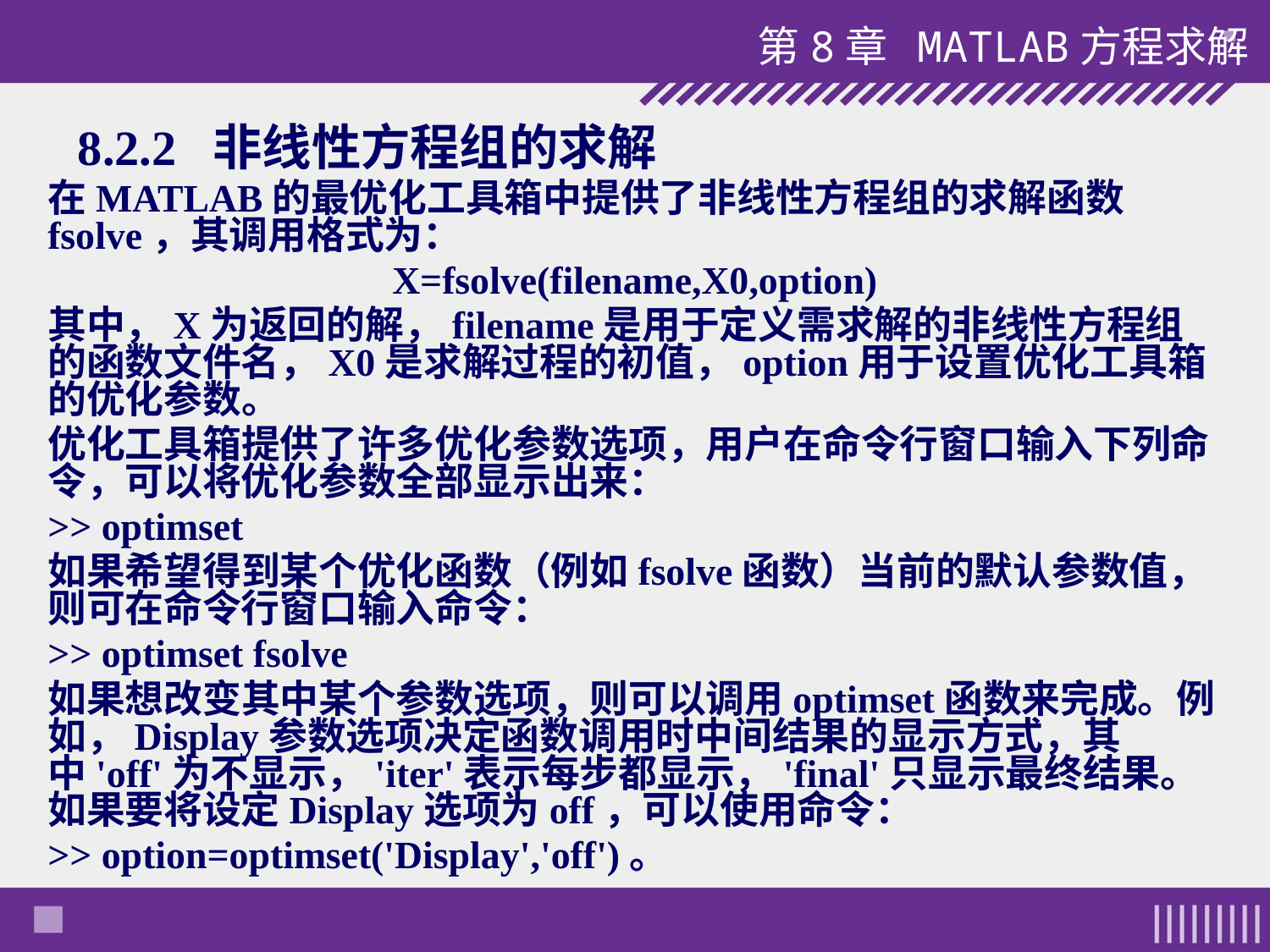

第8章  MATLAB方程求解
# 8.2.2  非线性方程组的求解
在MATLAB的最优化工具箱中提供了非线性方程组的求解函数fsolve，其调用格式为：
X=fsolve(filename,X0,option)
其中，X为返回的解，filename是用于定义需求解的非线性方程组的函数文件名，X0是求解过程的初值，option用于设置优化工具箱的优化参数。
优化工具箱提供了许多优化参数选项，用户在命令行窗口输入下列命令，可以将优化参数全部显示出来：
>> optimset
如果希望得到某个优化函数（例如fsolve函数）当前的默认参数值，则可在命令行窗口输入命令：
>> optimset fsolve
如果想改变其中某个参数选项，则可以调用optimset函数来完成。例如，Display参数选项决定函数调用时中间结果的显示方式，其中'off'为不显示，'iter'表示每步都显示，'final'只显示最终结果。如果要将设定Display选项为off，可以使用命令：
>> option=optimset('Display','off')。